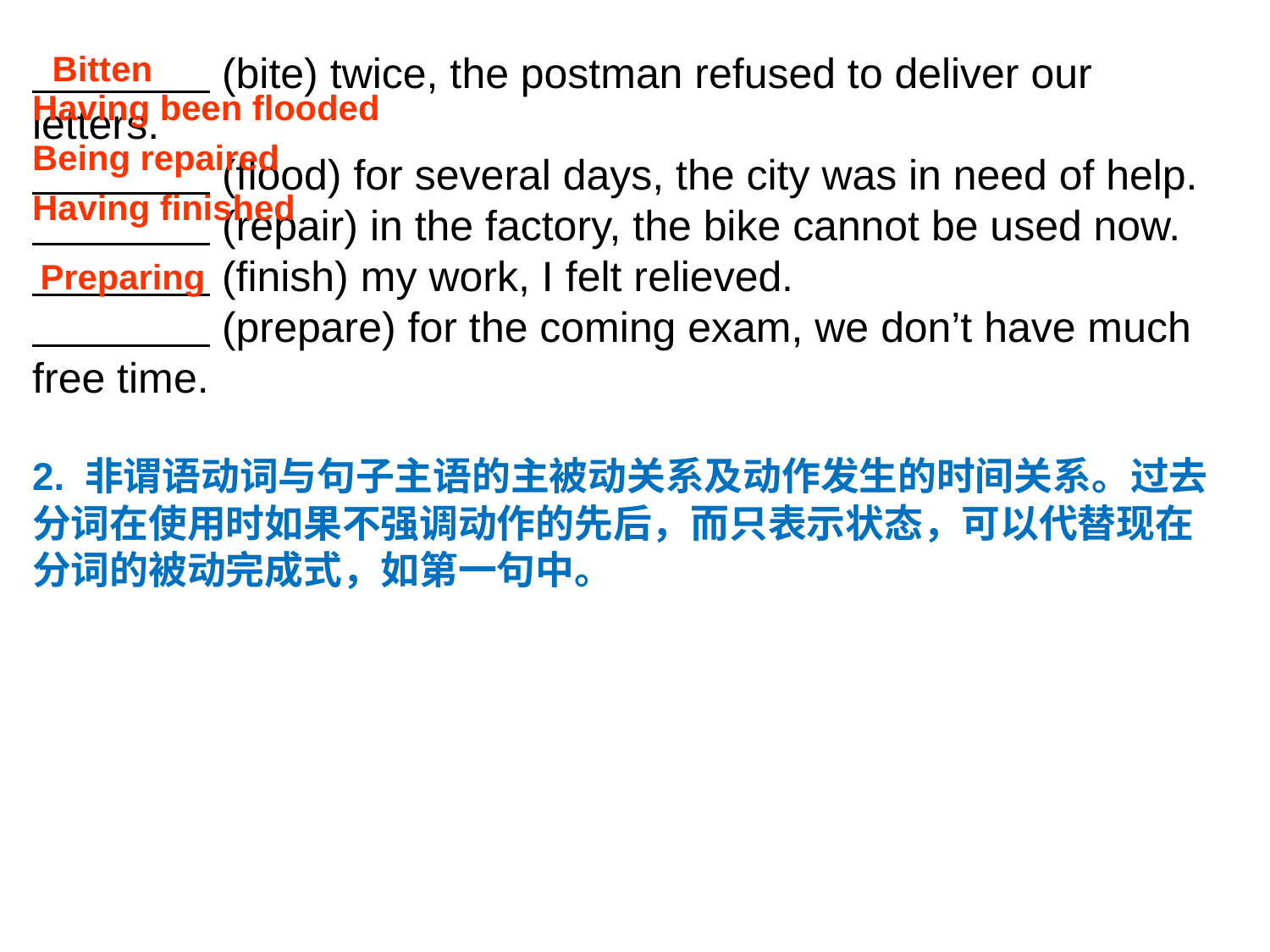

(bite) twice, the postman refused to deliver our letters.
                (flood) for several days, the city was in need of help.
                (repair) in the factory, the bike cannot be used now.
                (finish) my work, I felt relieved.
                (prepare) for the coming exam, we don’t have much free time.

2. 非谓语动词与句子主语的主被动关系及动作发生的时间关系。过去分词在使用时如果不强调动作的先后，而只表示状态，可以代替现在分词的被动完成式，如第一句中。
Bitten
Having been flooded
Being repaired
Having finished
Preparing